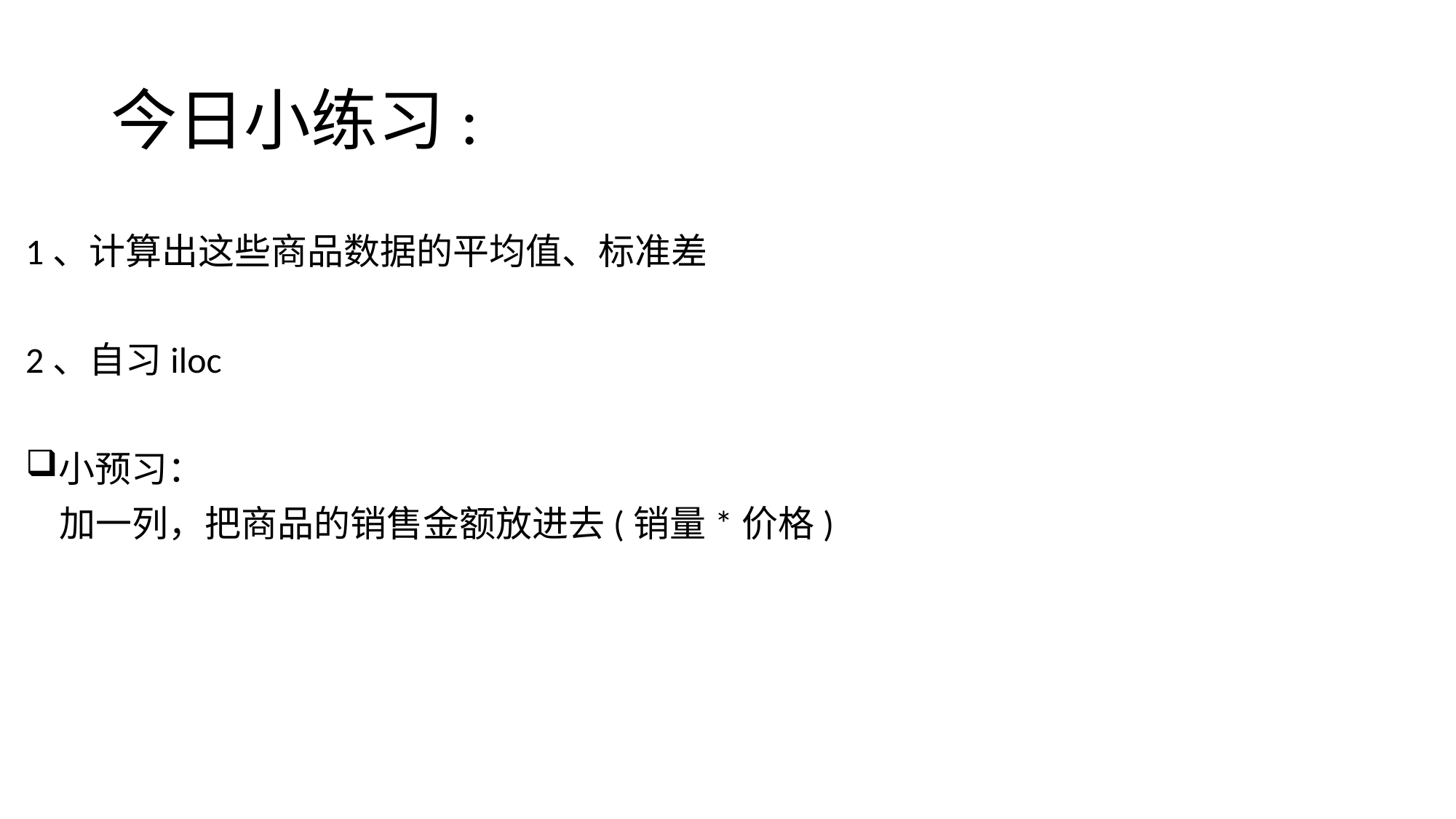

# 今日小练习:

1、计算出这些商品数据的平均值、标准差

2、自习iloc

小预习：
   加一列，把商品的销售金额放进去(销量*价格)